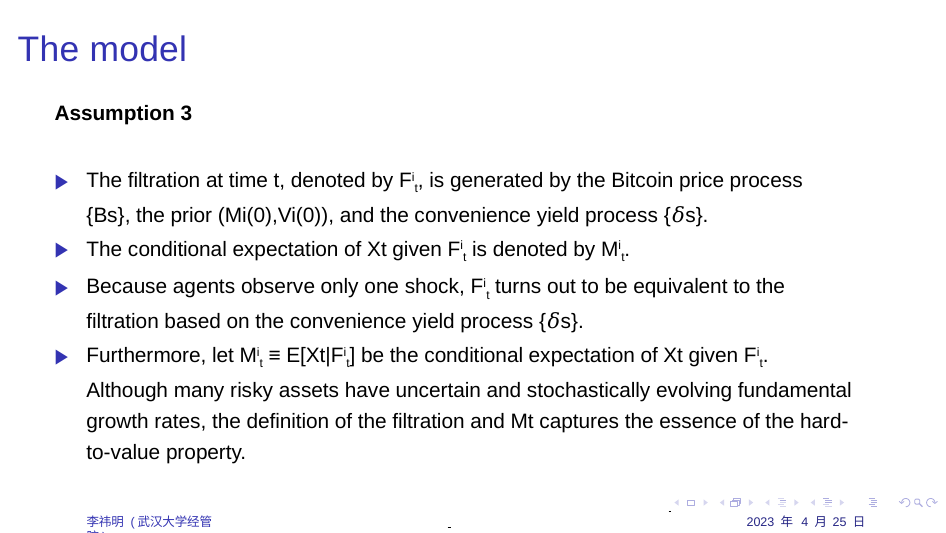

# The model
Assumption 3

The filtration at time t, denoted by Fit, is generated by the Bitcoin price process {Bs}, the prior (Mi(0),Vi(0)), and the convenience yield process {𝛿s}.
The conditional expectation of Xt given Fit is denoted by Mit.
Because agents observe only one shock, Fit turns out to be equivalent to the filtration based on the convenience yield process {𝛿s}.
Furthermore, let Mit ≡ E[Xt|Fit] be the conditional expectation of Xt given Fit. Although many risky assets have uncertain and stochastically evolving fundamental growth rates, the definition of the filtration and Mt captures the essence of the hard-to-value property.

2023 年  4 月 25 日	19 / 63
李祎明 (武汉大学经管院)